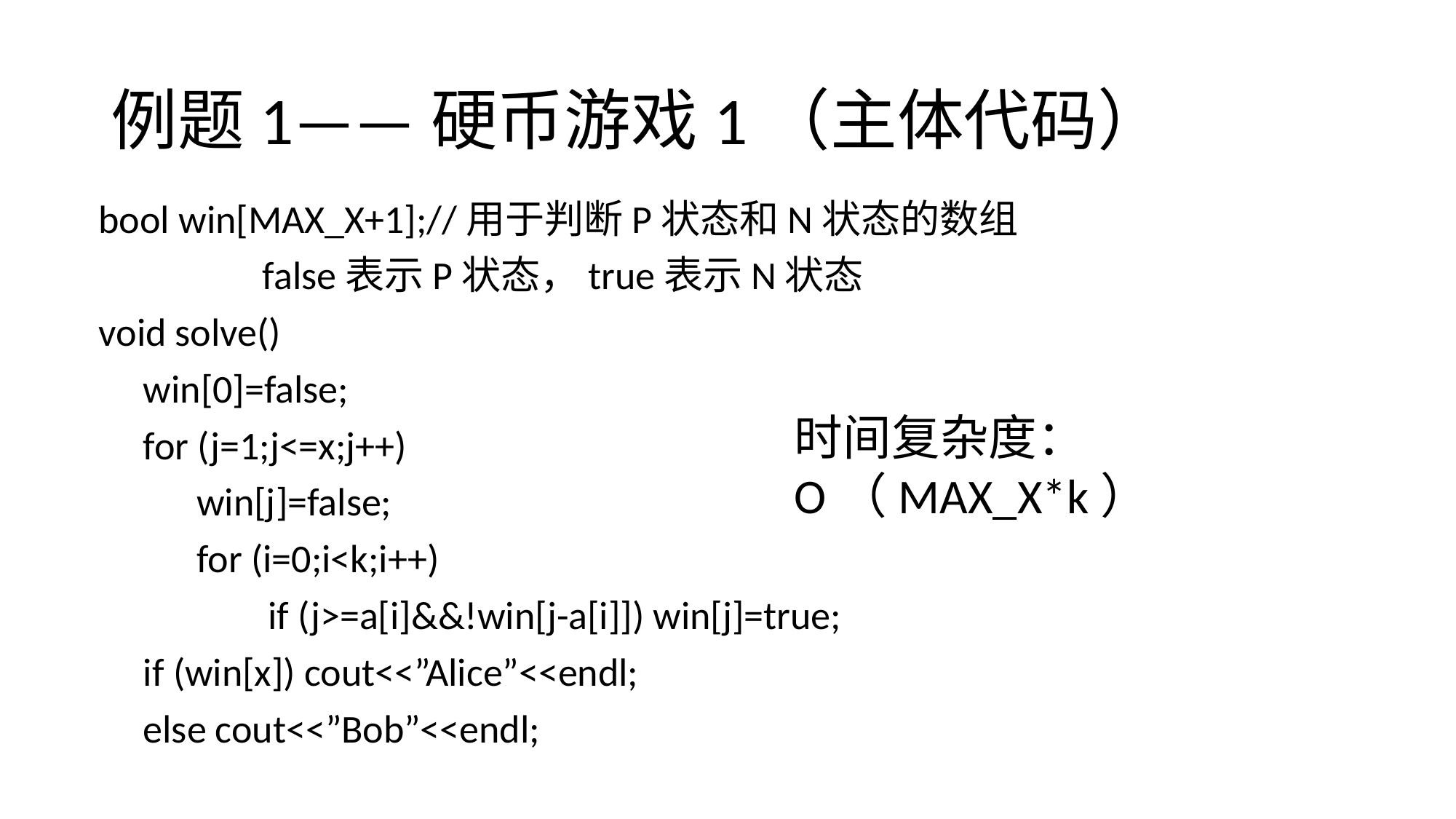

# 例题1——硬币游戏1（主体代码）
bool win[MAX_X+1];//用于判断P状态和N状态的数组
			       false表示P状态，true表示N状态
void solve()
     win[0]=false;
     for (j=1;j<=x;j++)
           win[j]=false;
           for (i=0;i<k;i++)
                   if (j>=a[i]&&!win[j-a[i]]) win[j]=true;
     if (win[x]) cout<<”Alice”<<endl;
     else cout<<”Bob”<<endl;
时间复杂度：O（MAX_X*k）